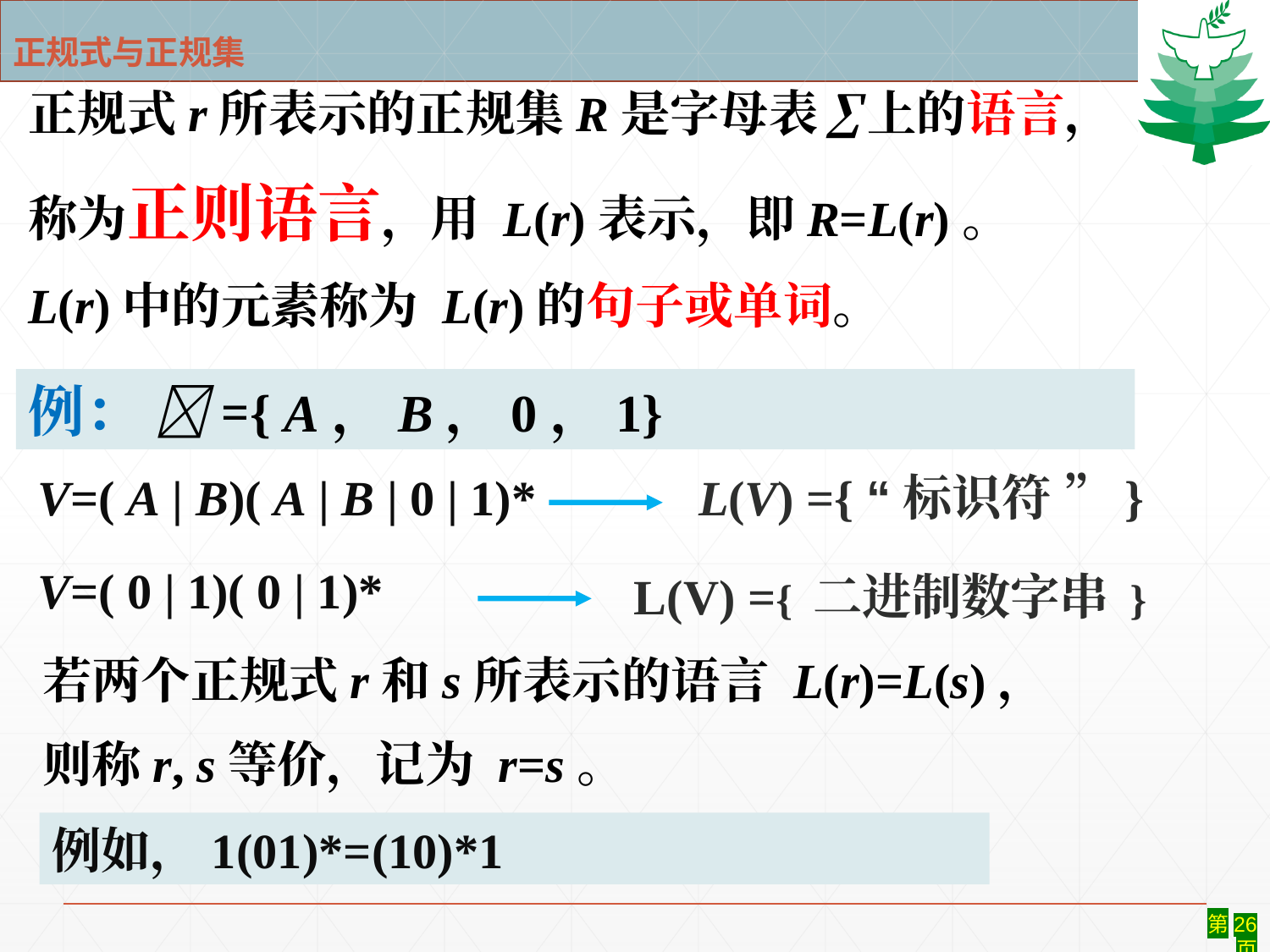

# 正规式与正规集
正规式r所表示的正规集R是字母表∑上的语言，
称为正则语言，用 L(r)表示，即R=L(r)。
L(r)中的元素称为 L(r)的句子或单词。
例： Σ={ A，B，0，1}
 V=( A | B)( A | B | 0 | 1)*
L(V) ={ “标识符 ”}

 V=( 0 | 1)( 0 | 1)*
L(V) ={ 二进制数字串 }

若两个正规式r和s所表示的语言 L(r)=L(s)，
则称r, s等价，记为 r=s。
例如，1(01)*=(10)*1